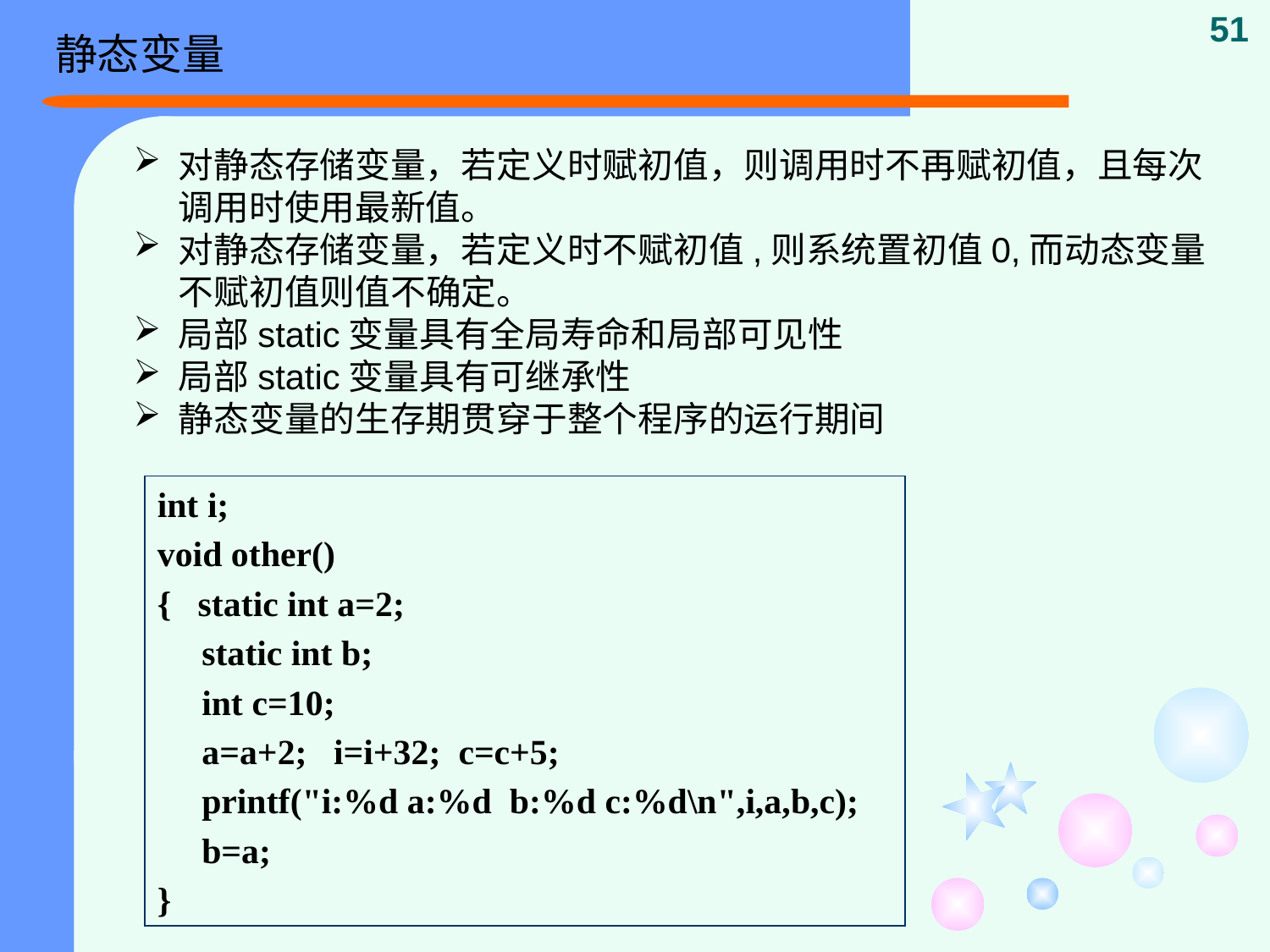

静态变量
51
对静态存储变量，若定义时赋初值，则调用时不再赋初值，且每次调用时使用最新值。
对静态存储变量，若定义时不赋初值,则系统置初值0,而动态变量不赋初值则值不确定。
局部static变量具有全局寿命和局部可见性
局部static变量具有可继承性
静态变量的生存期贯穿于整个程序的运行期间
int i;
void other()
{   static int a=2;
     static int b;
     int c=10;
     a=a+2;   i=i+32;  c=c+5;
     printf("i:%d a:%d  b:%d c:%d\n",i,a,b,c);
     b=a;
}